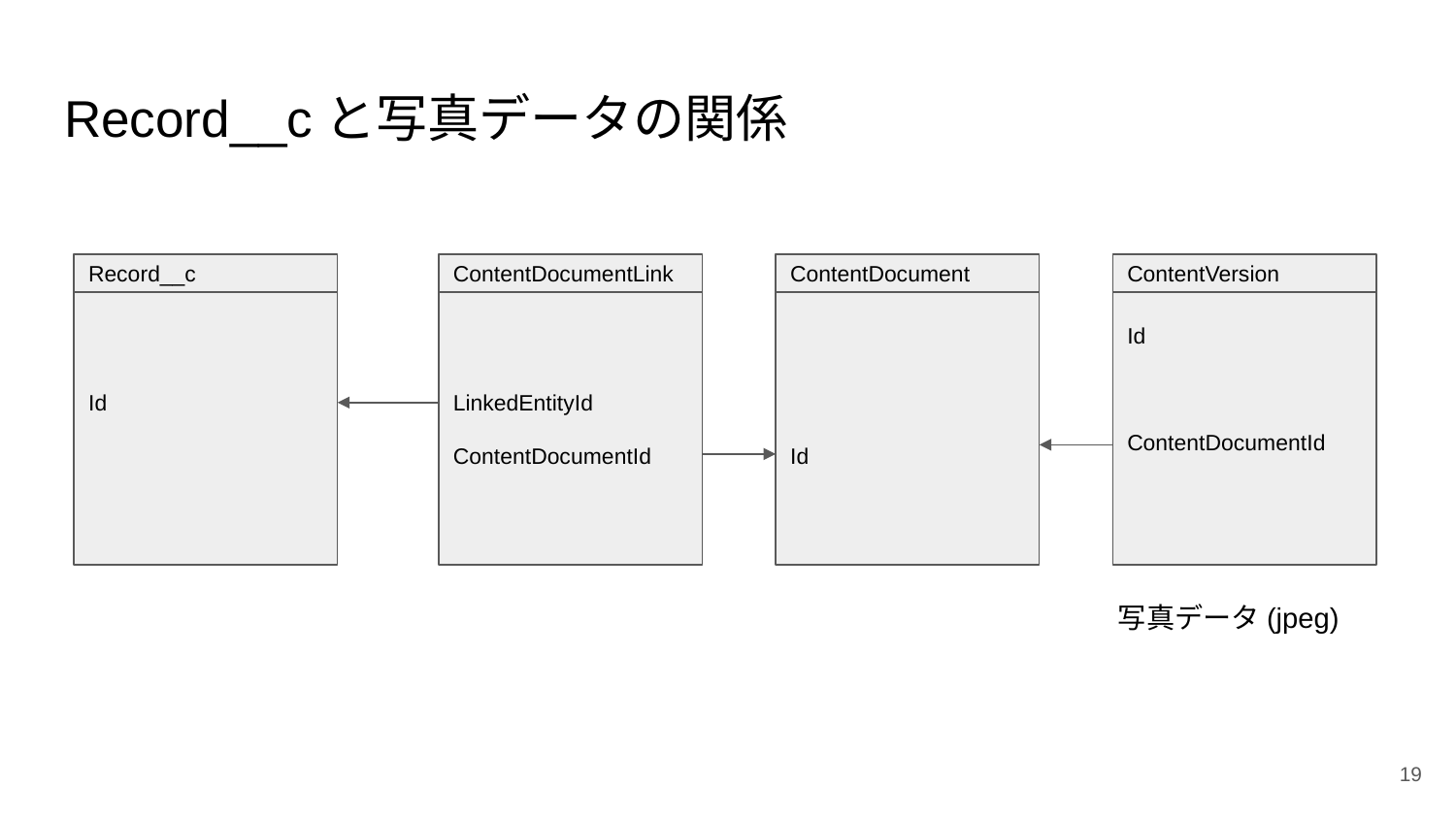

# Record__cと写真データの関係
Record__c
Id

ContentDocumentLink
LinkedEntityId

ContentDocumentId
ContentDocument

Id
ContentVersion
Id

ContentDocumentId

写真データ(jpeg)
19